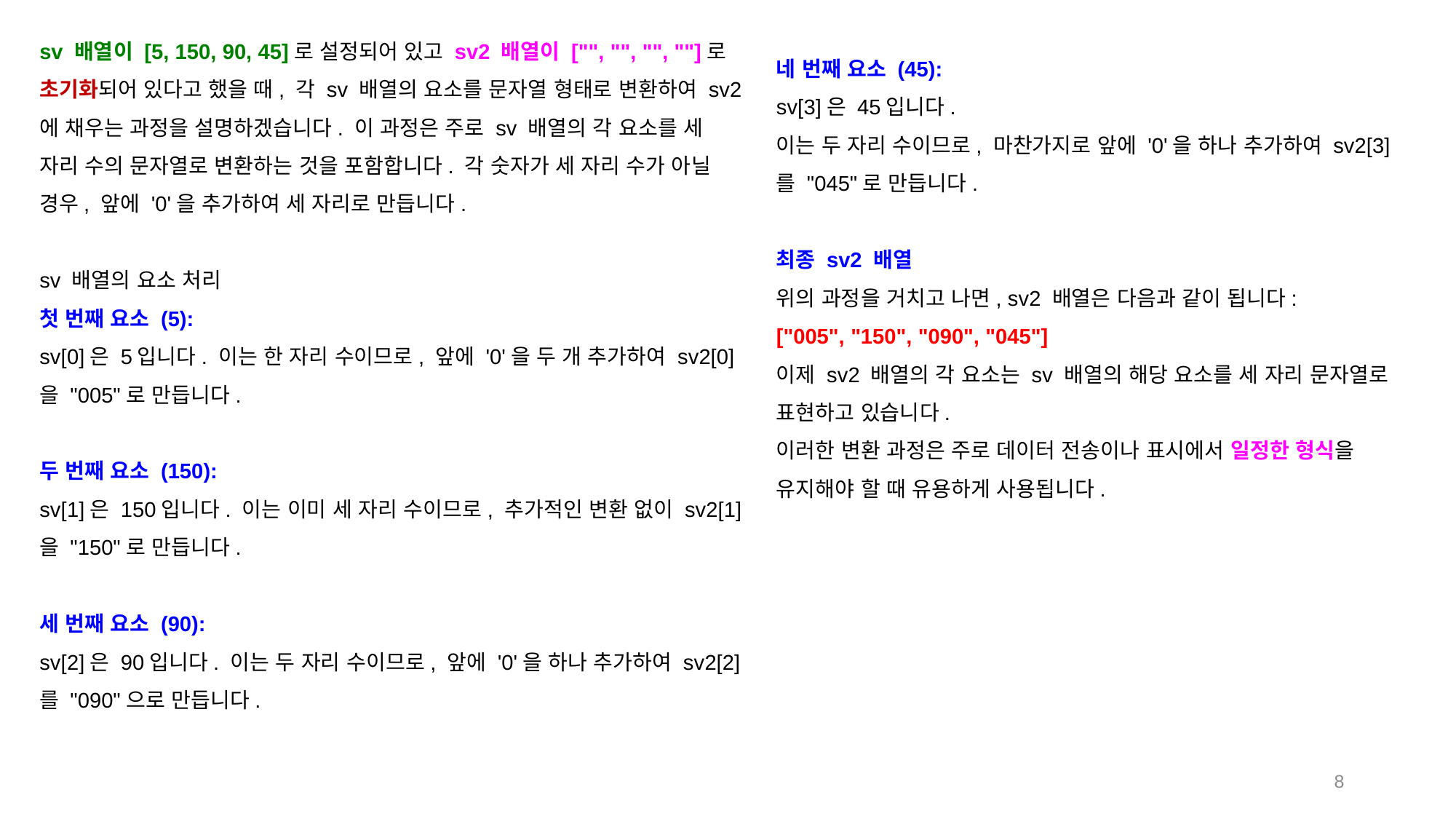

sv 배열이 [5, 150, 90, 45]로 설정되어 있고 sv2 배열이 ["", "", "", ""]로 초기화되어 있다고 했을 때, 각 sv 배열의 요소를 문자열 형태로 변환하여 sv2에 채우는 과정을 설명하겠습니다. 이 과정은 주로 sv 배열의 각 요소를 세 자리 수의 문자열로 변환하는 것을 포함합니다. 각 숫자가 세 자리 수가 아닐 경우, 앞에 '0'을 추가하여 세 자리로 만듭니다.

sv 배열의 요소 처리
첫 번째 요소 (5):
sv[0]은 5입니다. 이는 한 자리 수이므로, 앞에 '0'을 두 개 추가하여 sv2[0]을 "005"로 만듭니다.

두 번째 요소 (150):
sv[1]은 150입니다. 이는 이미 세 자리 수이므로, 추가적인 변환 없이 sv2[1]을 "150"로 만듭니다.

세 번째 요소 (90):
sv[2]은 90입니다. 이는 두 자리 수이므로, 앞에 '0'을 하나 추가하여 sv2[2]를 "090"으로 만듭니다.
네 번째 요소 (45):
sv[3]은 45입니다.
이는 두 자리 수이므로, 마찬가지로 앞에 '0'을 하나 추가하여 sv2[3]를 "045"로 만듭니다.

최종 sv2 배열
위의 과정을 거치고 나면, sv2 배열은 다음과 같이 됩니다:
["005", "150", "090", "045"]
이제 sv2 배열의 각 요소는 sv 배열의 해당 요소를 세 자리 문자열로 표현하고 있습니다.
이러한 변환 과정은 주로 데이터 전송이나 표시에서 일정한 형식을 유지해야 할 때 유용하게 사용됩니다.
8